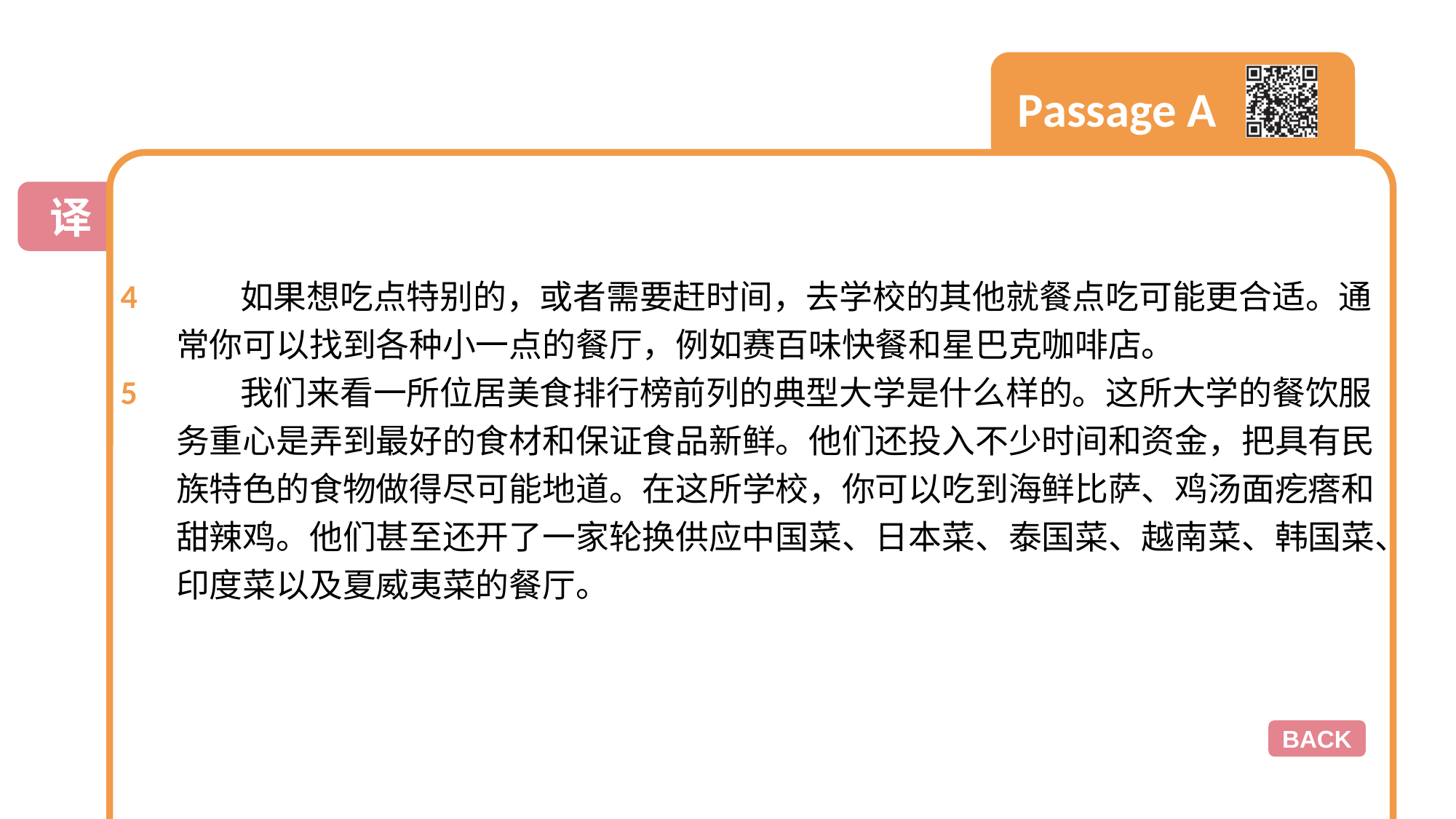

如果想吃点特别的，或者需要赶时间，去学校的其他就餐点吃可能更合适。通常你可以找到各种小一点的餐厅，例如赛百味快餐和星巴克咖啡店。
我们来看一所位居美食排行榜前列的典型大学是什么样的。这所大学的餐饮服务重心是弄到最好的食材和保证食品新鲜。他们还投入不少时间和资金，把具有民族特色的食物做得尽可能地道。在这所学校，你可以吃到海鲜比萨、鸡汤面疙瘩和甜辣鸡。他们甚至还开了一家轮换供应中国菜、日本菜、泰国菜、越南菜、韩国菜、印度菜以及夏威夷菜的餐厅。

4

5

BACK